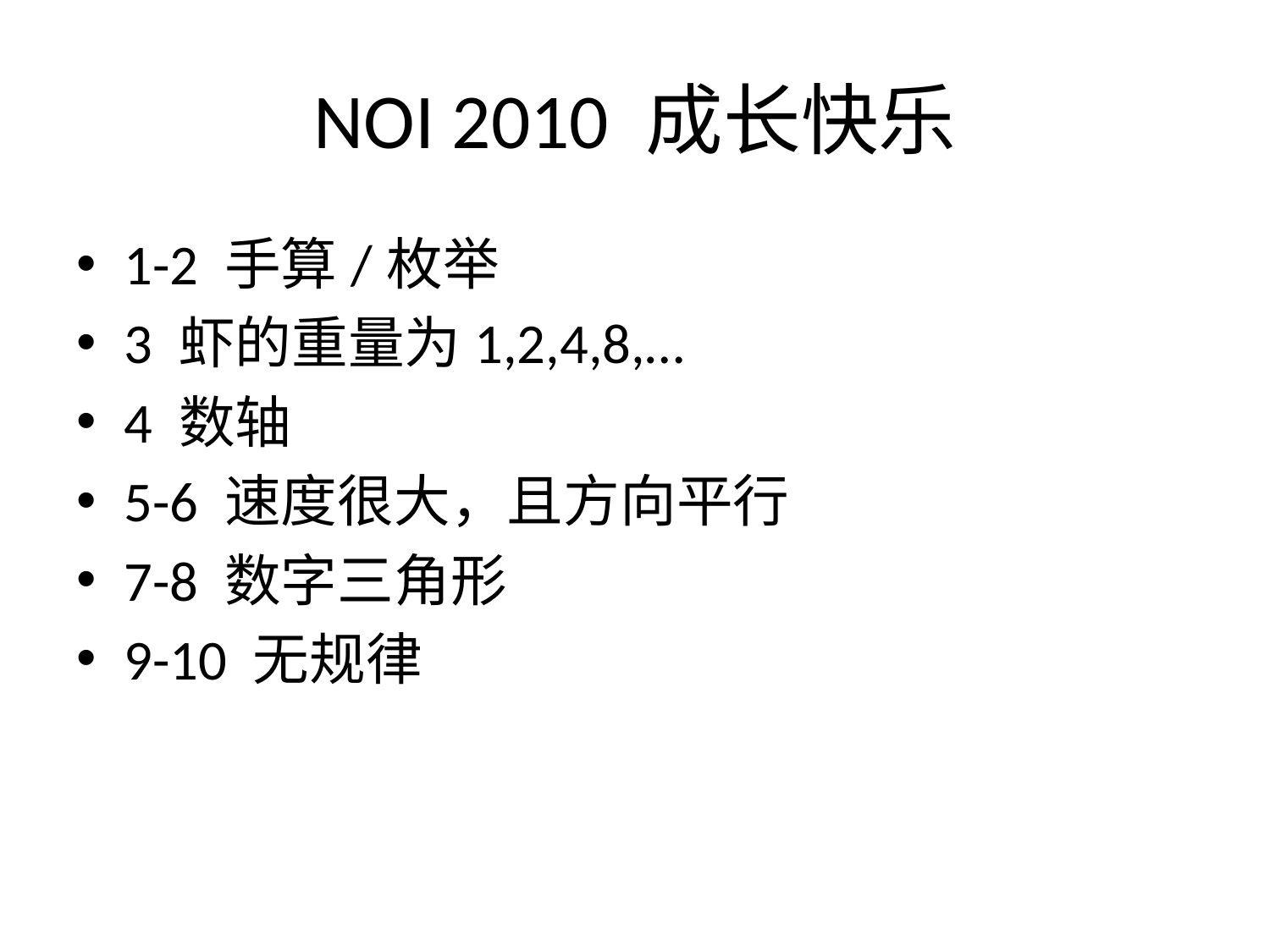

# NOI 2010 成长快乐
1-2 手算/枚举
3 虾的重量为1,2,4,8,…
4 数轴
5-6 速度很大，且方向平行
7-8 数字三角形
9-10 无规律